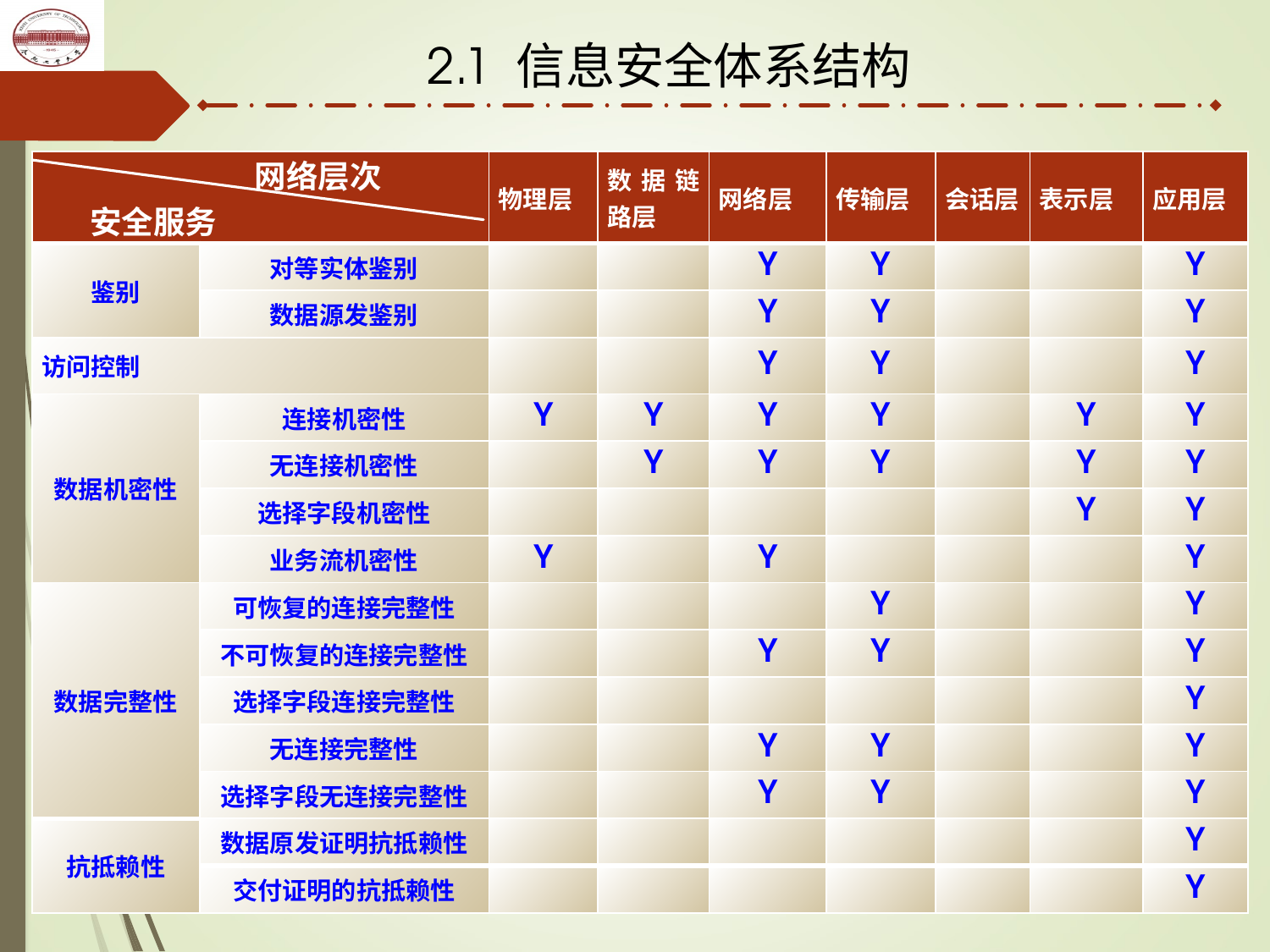

2.1 信息安全体系结构
| 网络层次 安全服务 |  | 物理层 | 数据链路层 | 网络层 | 传输层 | 会话层 | 表示层 | 应用层 |
| --- | --- | --- | --- | --- | --- | --- | --- | --- |
| 鉴别 | 对等实体鉴别 |  |  | Y | Y |  |  | Y |
|  | 数据源发鉴别 |  |  | Y | Y |  |  | Y |
| 访问控制 |  |  |  | Y | Y |  |  | Y |
| 数据机密性 | 连接机密性 | Y | Y | Y | Y |  | Y | Y |
|  | 无连接机密性 |  | Y | Y | Y |  | Y | Y |
|  | 选择字段机密性 |  |  |  |  |  | Y | Y |
|  | 业务流机密性 | Y |  | Y |  |  |  | Y |
| 数据完整性 | 可恢复的连接完整性 |  |  |  | Y |  |  | Y |
|  | 不可恢复的连接完整性 |  |  | Y | Y |  |  | Y |
|  | 选择字段连接完整性 |  |  |  |  |  |  | Y |
|  | 无连接完整性 |  |  | Y | Y |  |  | Y |
|  | 选择字段无连接完整性 |  |  | Y | Y |  |  | Y |
| 抗抵赖性 | 数据原发证明抗抵赖性 |  |  |  |  |  |  | Y |
|  | 交付证明的抗抵赖性 |  |  |  |  |  |  | Y |